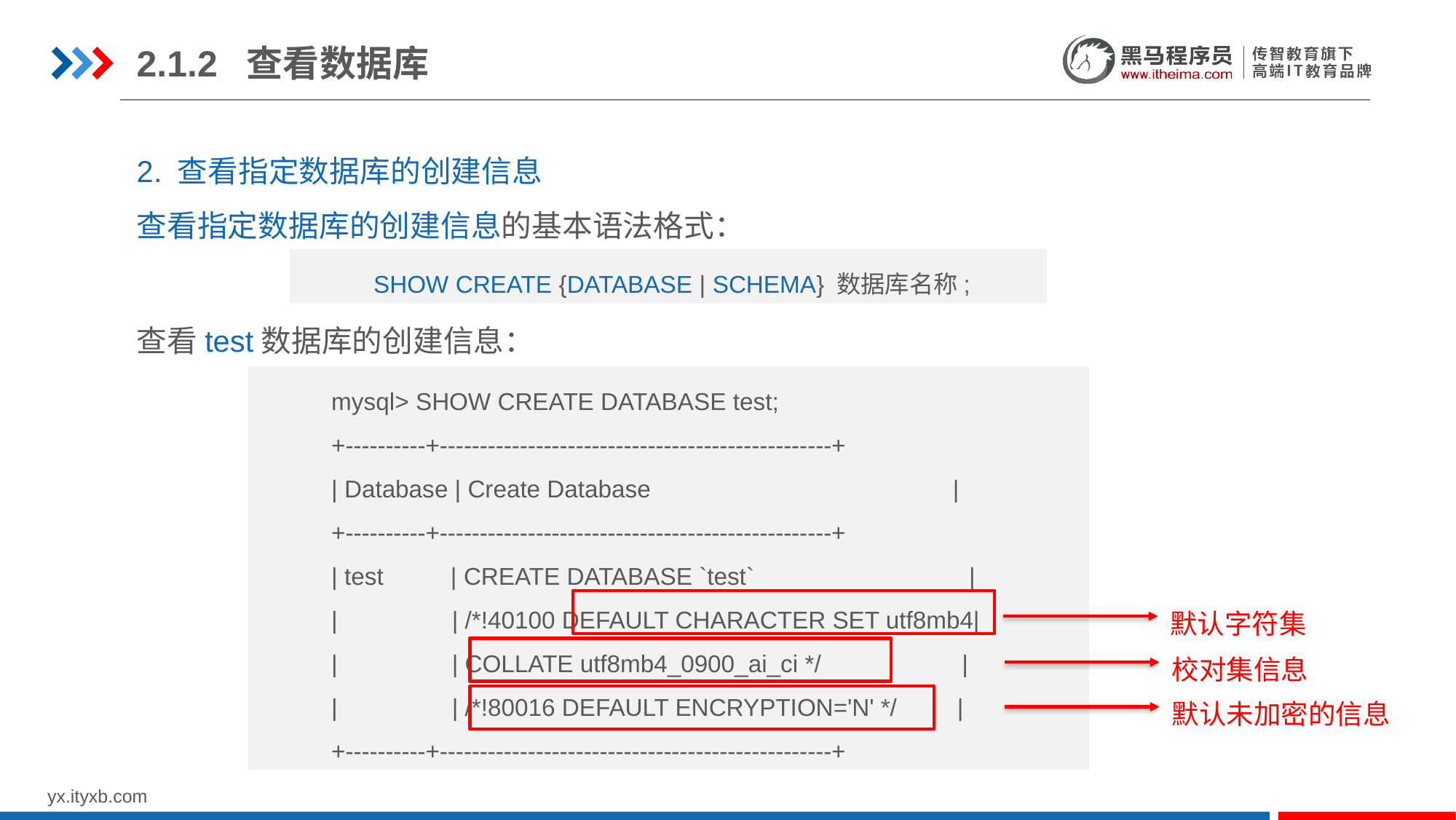

2.1.2  查看数据库
2. 查看指定数据库的创建信息
查看指定数据库的创建信息的基本语法格式：
SHOW CREATE {DATABASE | SCHEMA} 数据库名称;
查看test数据库的创建信息：
mysql> SHOW CREATE DATABASE test;
+----------+-------------------------------------------------+
| Database | Create Database                                             |
+----------+-------------------------------------------------+
| test          | CREATE DATABASE `test`                                |
|                 | /*!40100 DEFAULT CHARACTER SET utf8mb4|
|                 | COLLATE utf8mb4_0900_ai_ci */                     |
|                 | /*!80016 DEFAULT ENCRYPTION='N' */         |
+----------+-------------------------------------------------+
默认字符集

校对集信息

默认未加密的信息